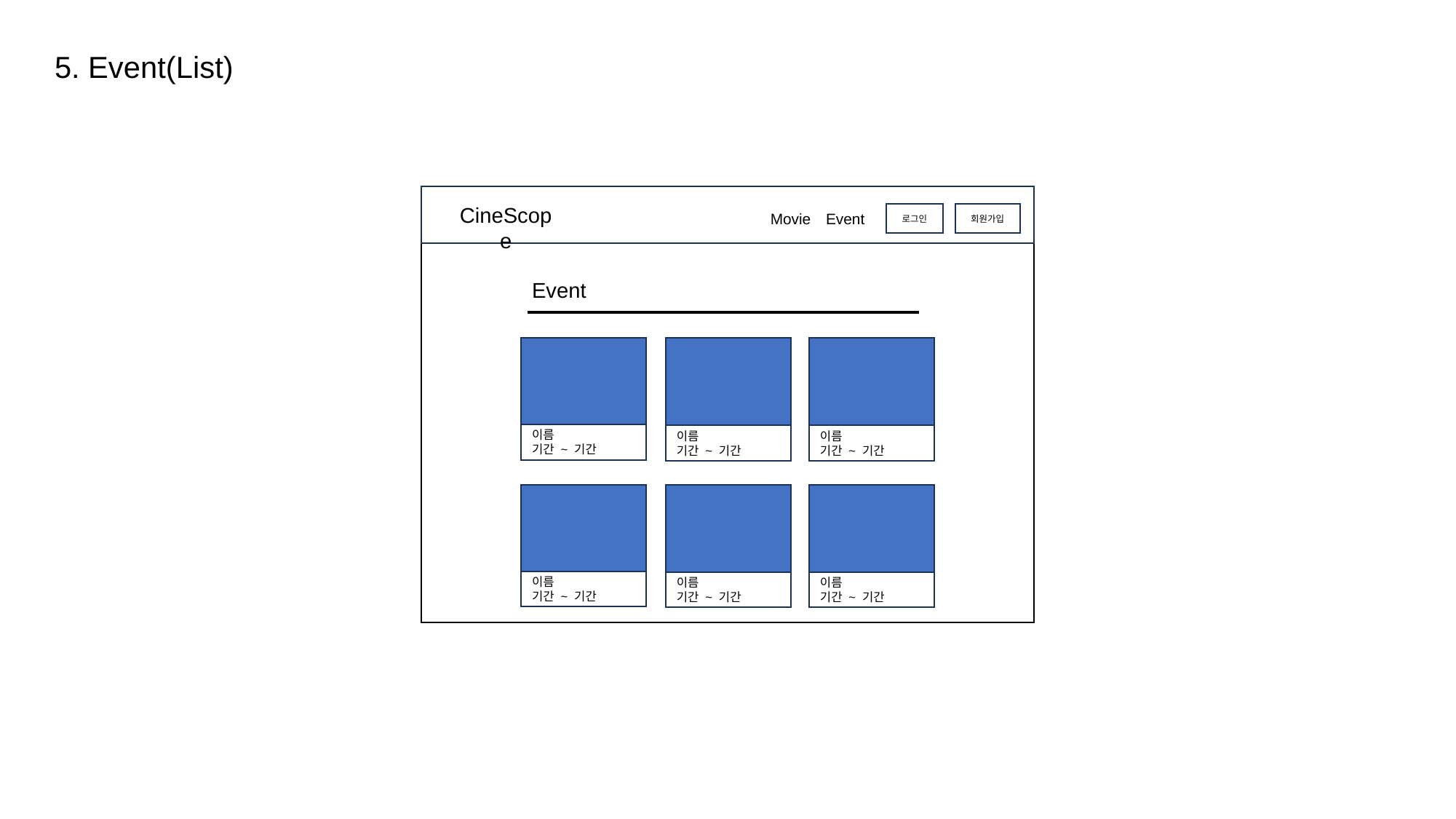

# 5. Event(List)

CineScope
Movie
Event
로그인
회원가입
Event

이름
기간 ~ 기간
이름
기간 ~ 기간
이름
기간 ~ 기간

이름
기간 ~ 기간
이름
기간 ~ 기간
이름
기간 ~ 기간